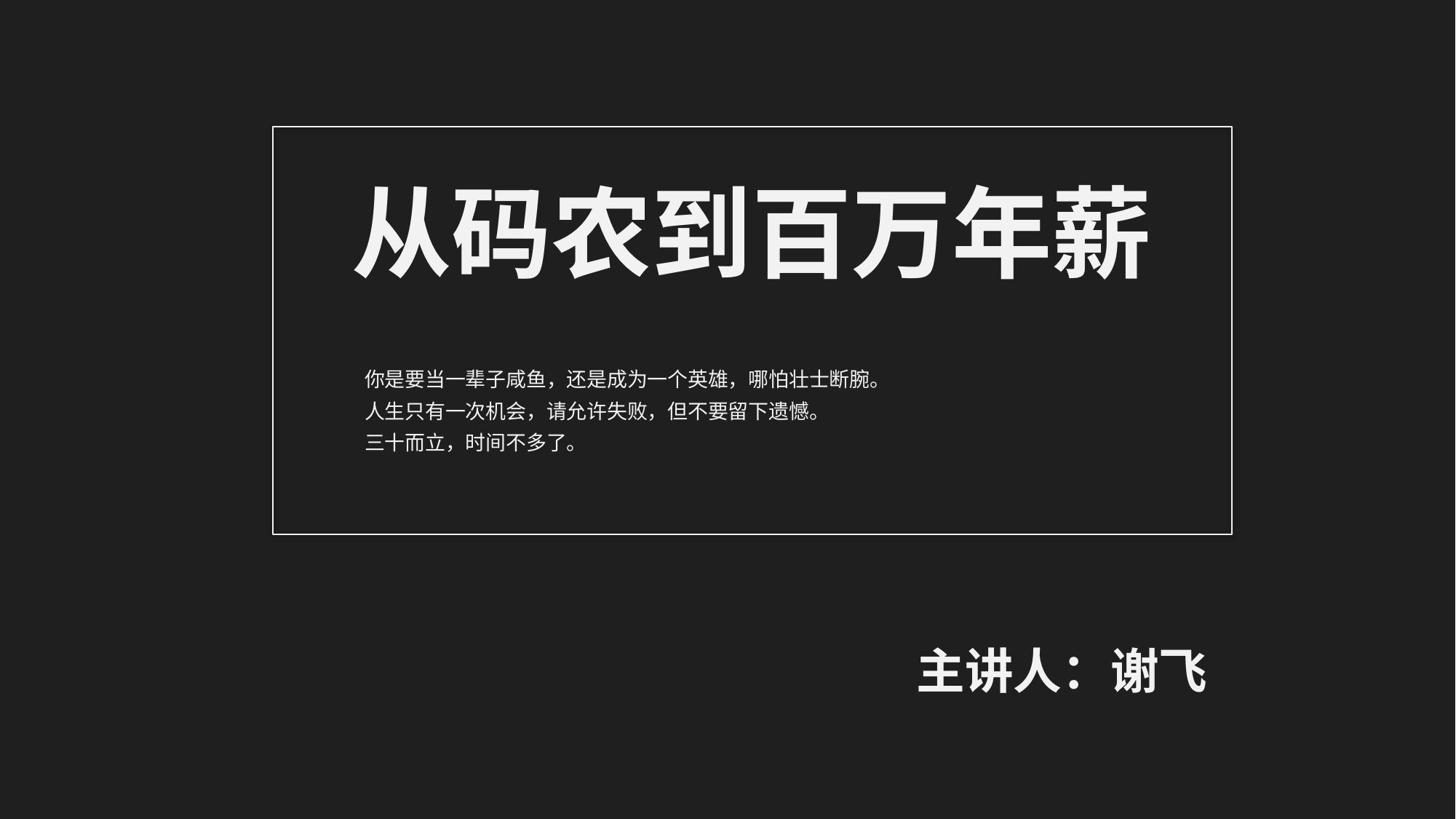

从码农到百万年薪
你是要当一辈子咸鱼，还是成为一个英雄，哪怕壮士断腕。
人生只有一次机会，请允许失败，但不要留下遗憾。
三十而立，时间不多了。
主讲人：谢飞